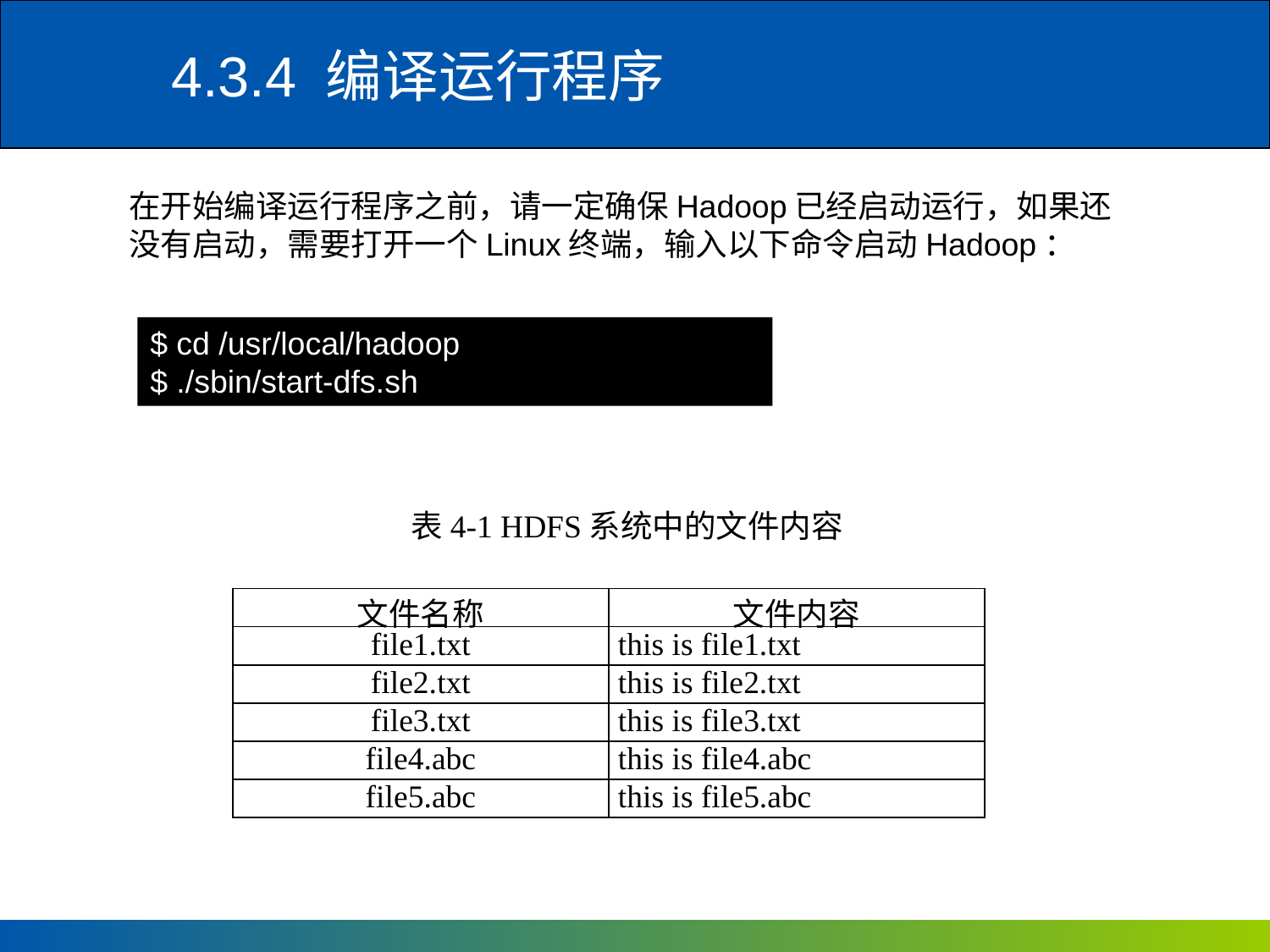

4.3.4 编译运行程序
在开始编译运行程序之前，请一定确保Hadoop已经启动运行，如果还没有启动，需要打开一个Linux终端，输入以下命令启动Hadoop：
$ cd /usr/local/hadoop
$ ./sbin/start-dfs.sh
表4-1 HDFS系统中的文件内容
| 文件名称 | 文件内容 |
| --- | --- |
| file1.txt | this is file1.txt |
| file2.txt | this is file2.txt |
| file3.txt | this is file3.txt |
| file4.abc | this is file4.abc |
| file5.abc | this is file5.abc |